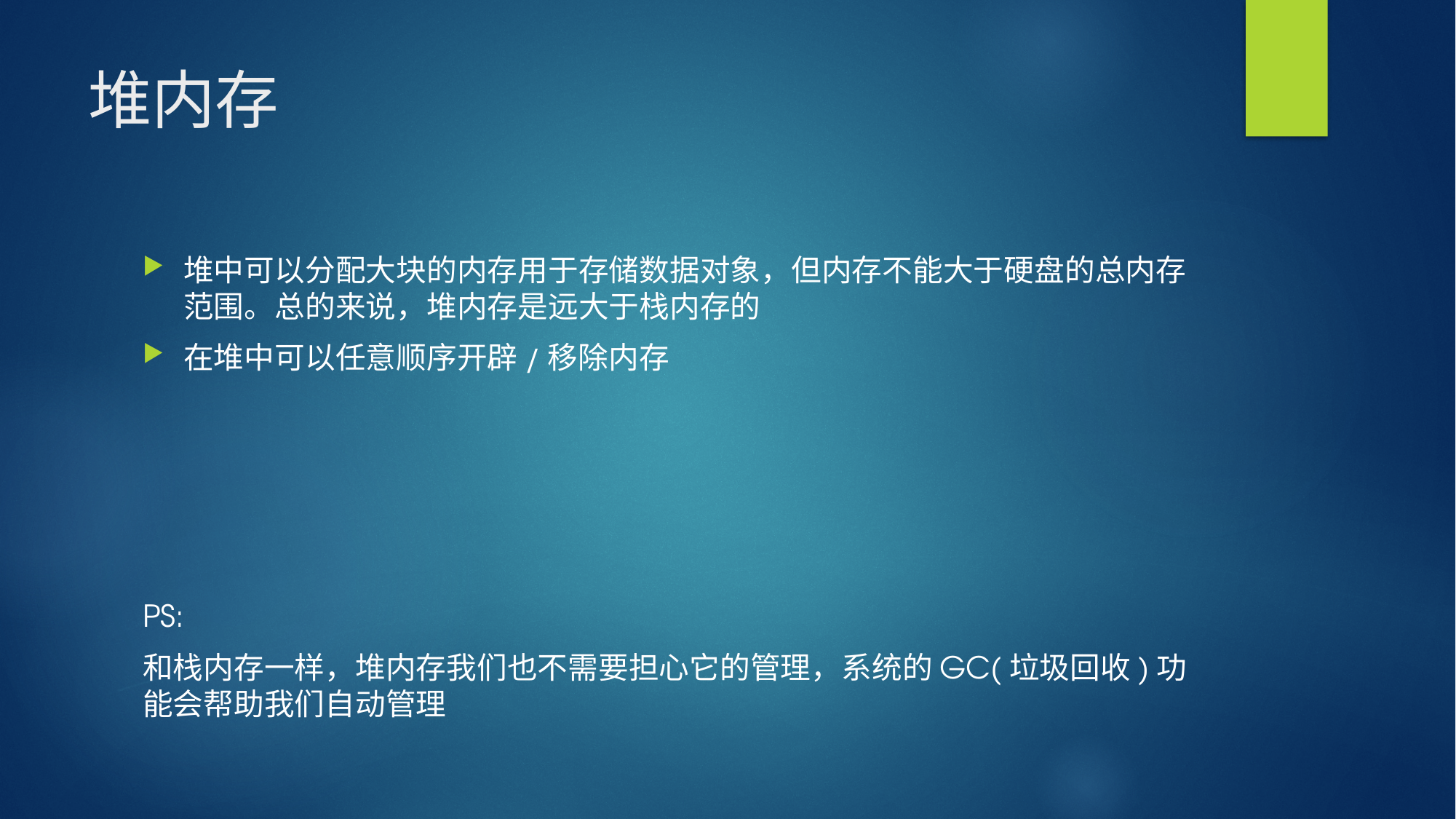

# 堆内存
堆中可以分配大块的内存用于存储数据对象，但内存不能大于硬盘的总内存范围。总的来说，堆内存是远大于栈内存的
在堆中可以任意顺序开辟/移除内存

PS:
和栈内存一样，堆内存我们也不需要担心它的管理，系统的GC(垃圾回收)功能会帮助我们自动管理